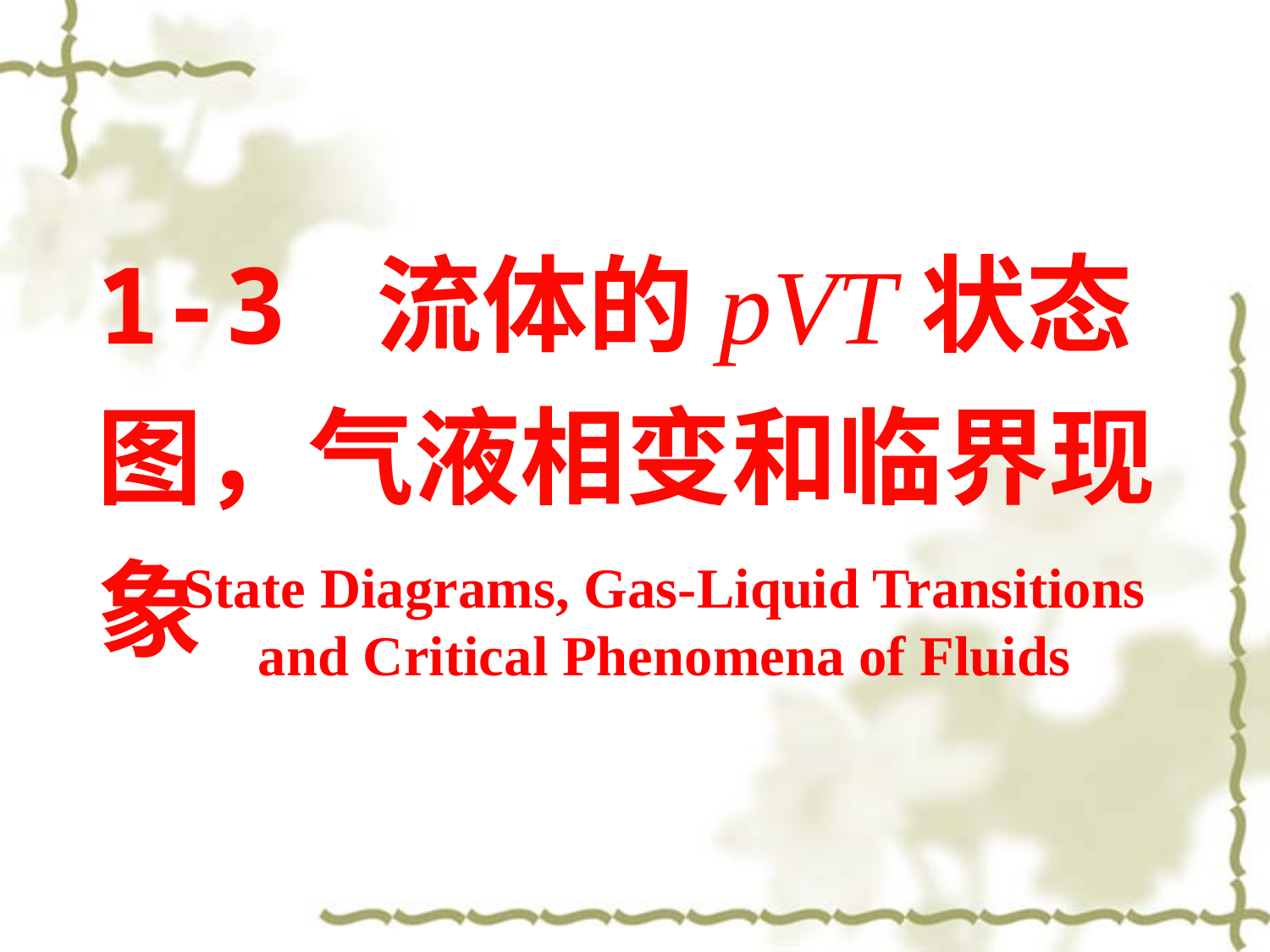

1-3 流体的pVT状态图，气液相变和临界现象
State Diagrams, Gas-Liquid Transitions and Critical Phenomena of Fluids